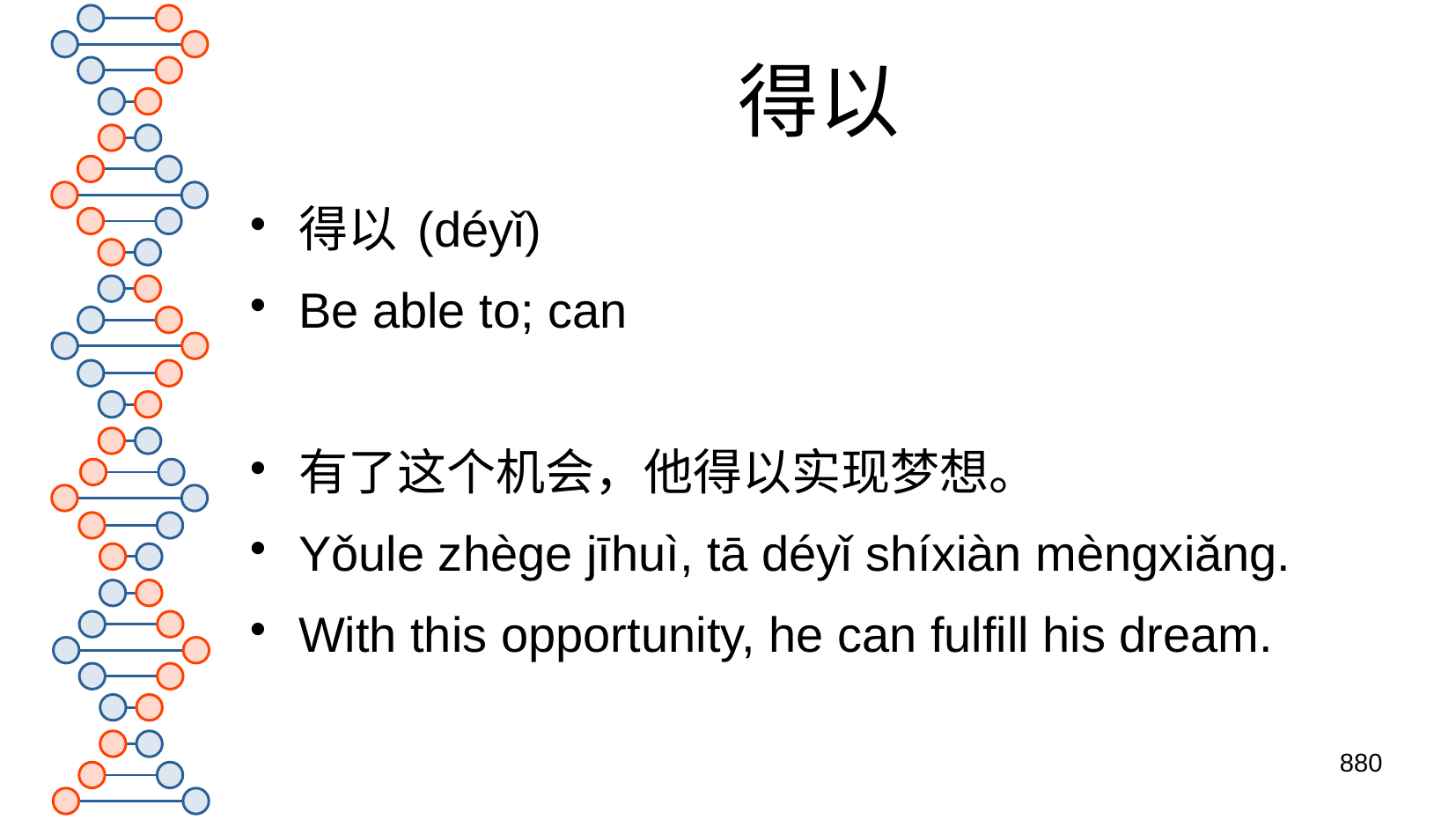

# 得以
得以 (déyǐ)
Be able to; can

有了这个机会，他得以实现梦想。
Yǒule zhège jīhuì, tā déyǐ shíxiàn mèngxiǎng.
With this opportunity, he can fulfill his dream.

880